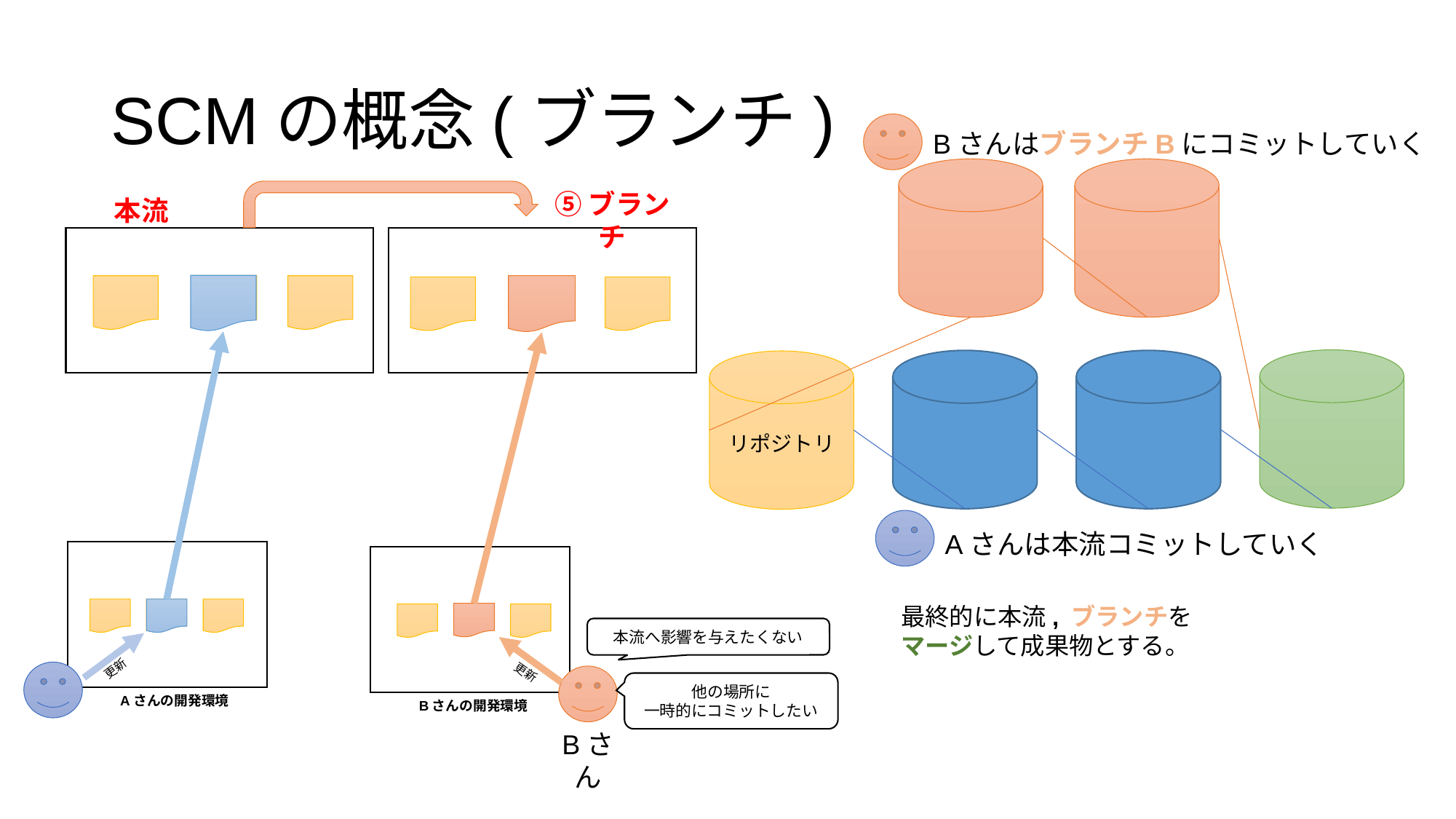

# SCMの概念(ブランチ)

BさんはブランチBにコミットしていく

⑤ブランチ
本流

リポジトリ

Aさんは本流コミットしていく

最終的に本流, ブランチを
マージして成果物とする。

本流へ影響を与えたくない
更新

更新

他の場所に
一時的にコミットしたい
Aさんの開発環境
Bさんの開発環境
Bさん